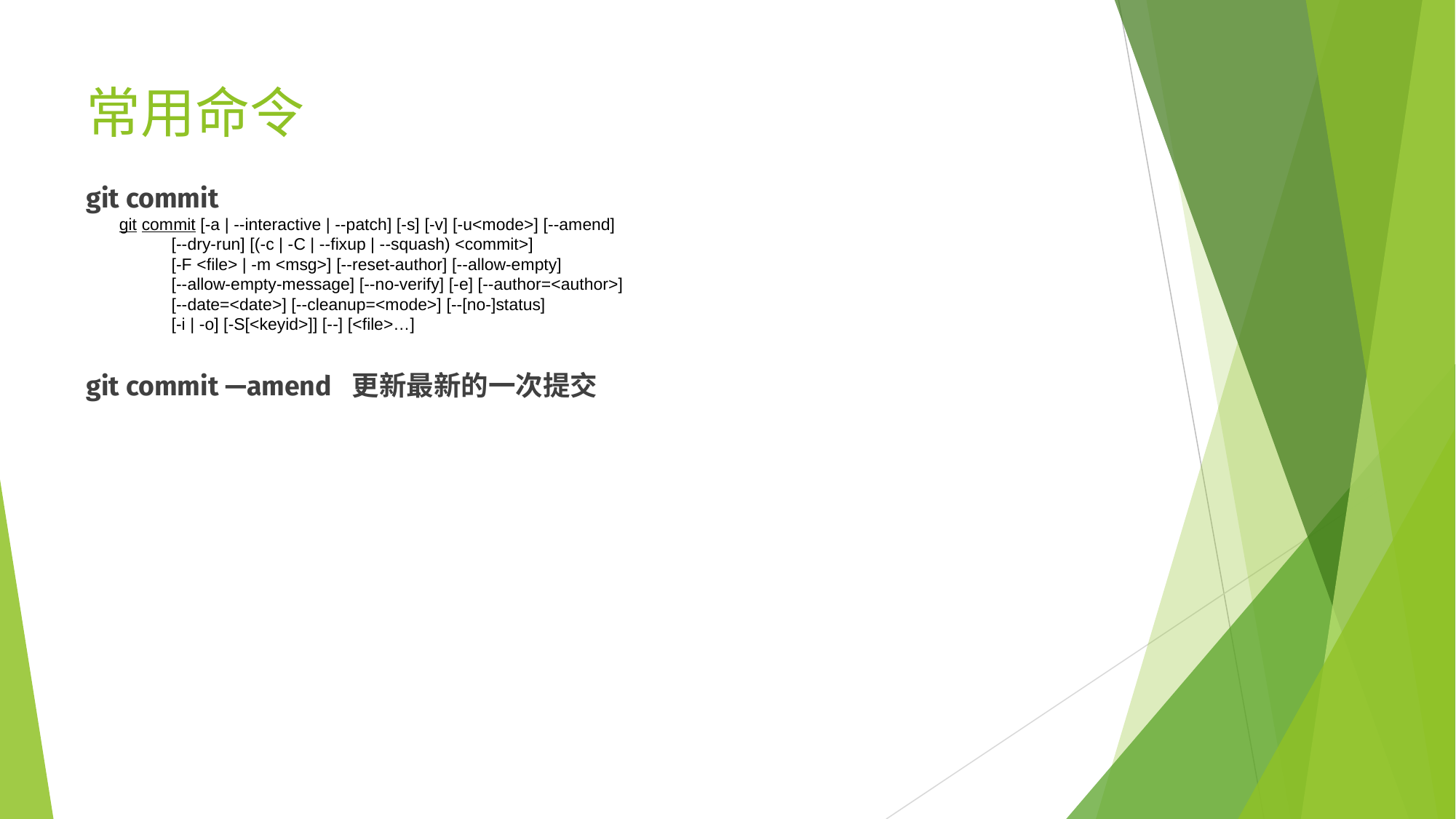

# 常用命令
git commit
       git commit [-a | --interactive | --patch] [-s] [-v] [-u<mode>] [--amend]
                  [--dry-run] [(-c | -C | --fixup | --squash) <commit>]
                  [-F <file> | -m <msg>] [--reset-author] [--allow-empty]
                  [--allow-empty-message] [--no-verify] [-e] [--author=<author>]
                  [--date=<date>] [--cleanup=<mode>] [--[no-]status]
                  [-i | -o] [-S[<keyid>]] [--] [<file>…]

git commit —amend  更新最新的一次提交